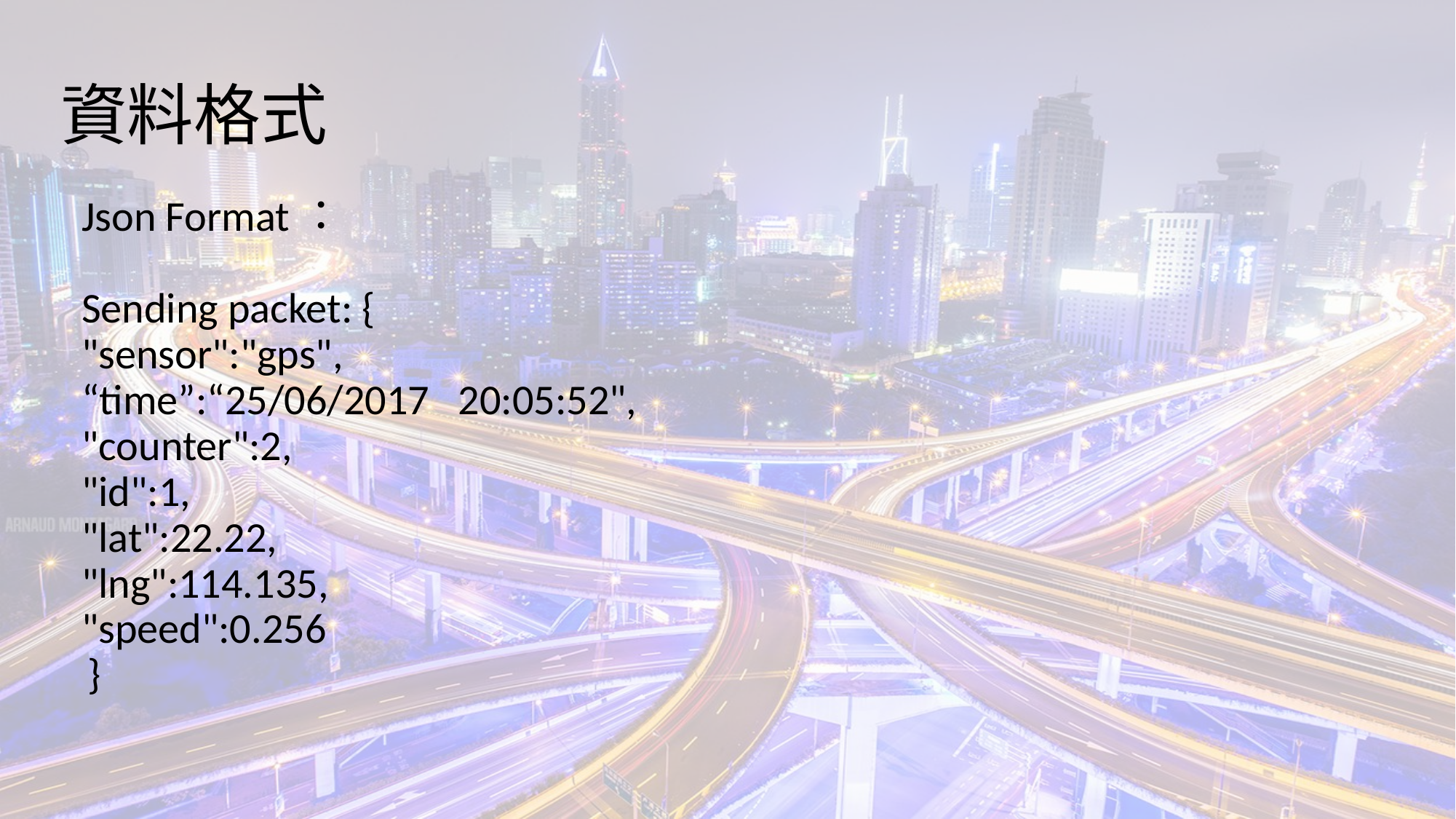

# 資料格式
Json Format：

Sending packet: {
"sensor":"gps",
“time”:“25/06/2017   20:05:52",
"counter":2,
"id":1,
"lat":22.22,
"lng":114.135,
"speed":0.256
	}